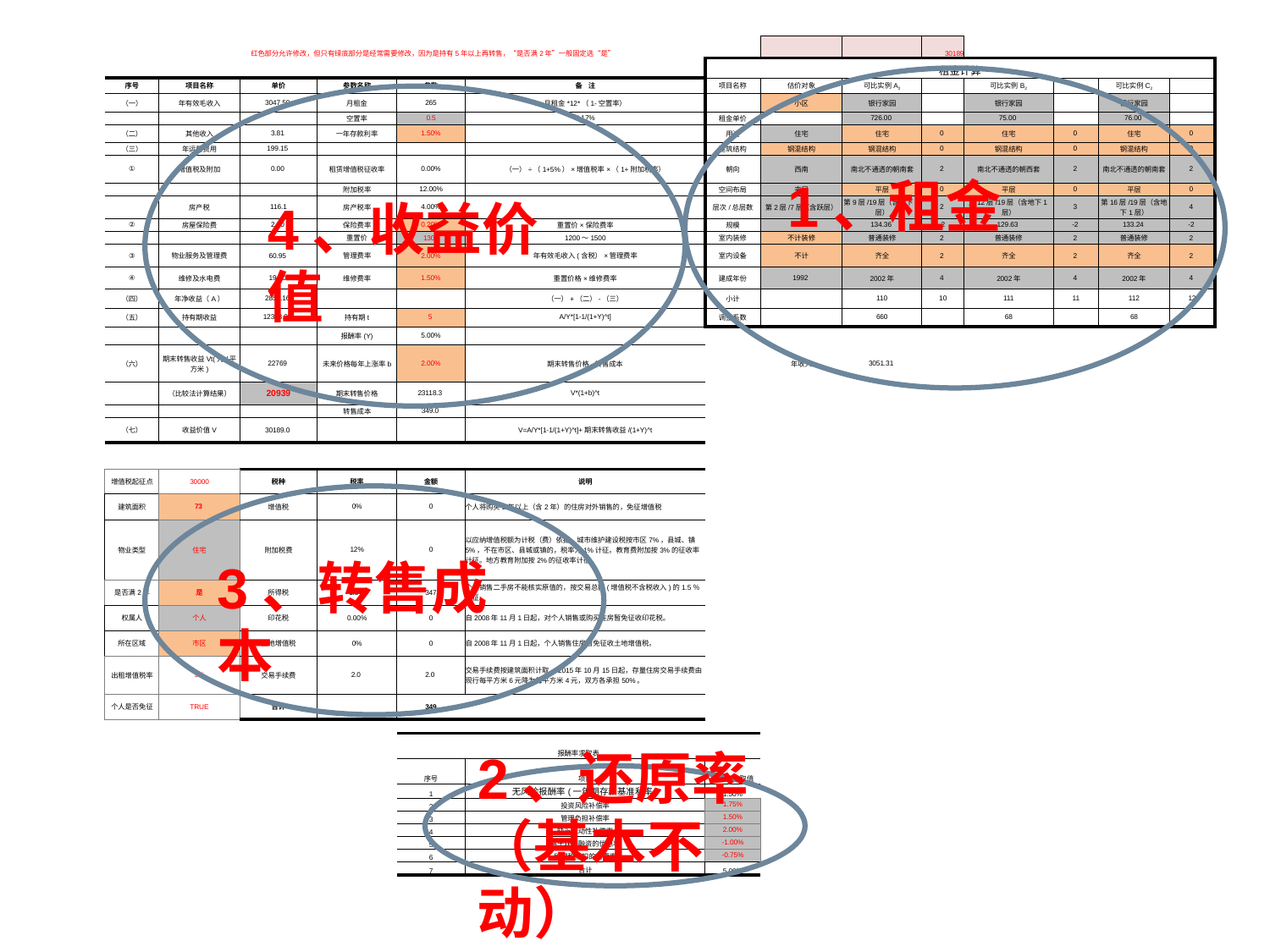

| 红色部分允许修改，但只有绿底部分是经常需要修改，因为是持有5年以上再转售，“是否满2年”一般固定选“是” |  |  |  |  |  |  |  |  | 30189 |  |  |  |  |
| --- | --- | --- | --- | --- | --- | --- | --- | --- | --- | --- | --- | --- | --- |
|  |  |  |  |  |  | 租金计算 |  |  |  |  |  |  |  |
| 序号 | 项目名称 | 单价 | 参数名称 | 参数 | 备 注 | 项目名称 | 估价对象 | 可比实例A2 |  | 可比实例B2 |  | 可比实例C2 |  |
| （一） | 年有效毛收入 | 3047.50 | 月租金 | 265 | 月租金\*12\*（1-空置率） |  | 小区 | 银行家园 |  | 银行家园 |  | 银行家园 |  |
|  |  |  | 空置率 | 0.5 | 4.17% | 租金单价 |  | 726.00 |  | 75.00 |  | 76.00 |  |
| （二） | 其他收入 | 3.81 | 一年存款利率 | 1.50% |  | 用途 | 住宅 | 住宅 | 0 | 住宅 | 0 | 住宅 | 0 |
| （三） | 年运营费用 | 199.15 |  |  |  | 建筑结构 | 钢混结构 | 钢混结构 | 0 | 钢混结构 | 0 | 钢混结构 | 0 |
| ① | 增值税及附加 | 0.00 | 租赁增值税征收率 | 0.00% | （一）÷（1+5%）×增值税率×（1+附加税率） | 朝向 | 西南 | 南北不通透的朝南套 | 2 | 南北不通透的朝西套 | 2 | 南北不通透的朝南套 | 2 |
|  |  |  | 附加税率 | 12.00% |  | 空间布局 | 夹层 | 平层 | 0 | 平层 | 0 | 平层 | 0 |
|  | 房产税 | 116.1 | 房产税率 | 4.00% |  | 层次/总层数 | 第2层/7层（含跃层） | 第9层/19层（含地下1层） | 2 | 第12层/19层（含地下1层） | 3 | 第16层/19层（含地下1层） | 4 |
| ② | 房屋保险费 | 2.60 | 保险费率 | 0.20% | 重置价×保险费率 | 规模 | 73 | 134.36 | -2 | 129.63 | -2 | 133.24 | -2 |
|  |  |  | 重置价 | 1300 | 1200～1500 | 室内装修 | 不计装修 | 普通装修 | 2 | 普通装修 | 2 | 普通装修 | 2 |
| ③ | 物业服务及管理费 | 60.95 | 管理费率 | 2.00% | 年有效毛收入(含税）×管理费率 | 室内设备 | 不计 | 齐全 | 2 | 齐全 | 2 | 齐全 | 2 |
| ④ | 维修及水电费 | 19.50 | 维修费率 | 1.50% | 重置价格×维修费率 | 建成年份 | 1992 | 2002年 | 4 | 2002年 | 4 | 2002年 | 4 |
| （四） | 年净收益（A） | 2852.16 |  |  | （一）+（二）-（三） | 小计 |  | 110 | 10 | 111 | 11 | 112 | 12 |
| （五） | 持有期收益 | 12348.36 | 持有期t | 5 | A/Y\*[1-1/(1+Y)^t] | 调整系数 |  | 660 |  | 68 |  | 68 |  |
|  |  |  | 报酬率(Y) | 5.00% |  |  |  |  |  |  |  |  |  |
| （六） | 期末转售收益Vt(元/平方米) | 22769 | 未来价格每年上涨率b | 2.00% | 期末转售价格-转售成本 |  | 年收入 | 3051.31 |  |  |  |  |  |
|  | （比较法计算结果） | 20939 | 期末转售价格 | 23118.3 | V\*(1+b)^t |  |  |  |  |  |  |  |  |
|  |  |  | 转售成本 | 349.0 |  |  |  |  |  |  |  |  |  |
| （七） | 收益价值V | 30189.0 |  |  | V=A/Y\*[1-1/(1+Y)^t]+期末转售收益/(1+Y)^t |  |  |  |  |  |  |  |  |
|  |  |  |  |  |  |  |  |  |  |  |  |  |  |
|  |  |  |  |  |  |  |  |  |  |  |  |  |  |
| 增值税起征点 | 30000 | 税种 | 税率 | 金额 | 说明 |  |  |  |  |  |  |  |  |
| 建筑面积 | 73 | 增值税 | 0% | 0 | 个人将购买2年以上（含2年）的住房对外销售的，免征增值税 |  |  |  |  |  |  |  |  |
| 物业类型 | 住宅 | 附加税费 | 12% | 0 | 以应纳增值税额为计税（费）依据，城市维护建设税按市区7%，县城、镇5%，不在市区、县城或镇的，税率为1%计征。教育费附加按3%的征收率计征。地方教育附加按2%的征收率计征 |  |  |  |  |  |  |  |  |
| 是否满2年 | 是 | 所得税 | 1.5% | 347 | 个人销售二手房不能核实原值的，按交易总额(增值税不含税收入)的1.5％计征。 |  |  |  |  |  |  |  |  |
| 权属人 | 个人 | 印花税 | 0.00% | 0 | 自2008年11月1日起，对个人销售或购买住房暂免征收印花税。 |  |  |  |  |  |  |  |  |
| 所在区域 | 市区 | 土地增值税 | 0% | 0 | 自2008年11月1日起，个人销售住房暂免征收土地增值税。 |  |  |  |  |  |  |  |  |
| 出租增值税率 | 5% | 交易手续费 | 2.0 | 2.0 | 交易手续费按建筑面积计取，2015年10月15日起，存量住房交易手续费由现行每平方米6元降为每平方米4元，双方各承担50%。 |  |  |  |  |  |  |  |  |
| 个人是否免征 | TRUE | 合计 |  | 349 |  |  |  |  |  |  |  |  |  |
|  |  |  |  |  |  |  |  |  |  |  |  |  |  |
|  |  |  |  | 报酬率求取表 |  |  |  |  |  |  |  |  |  |
|  |  |  |  | 序号 | 项目 | 估价对象取值 |  |  |  |  |  |  |  |
|  |  |  |  | 1 | 无风险报酬率(一年期存款基准利率) | 1.50% |  |  |  |  |  |  |  |
|  |  |  |  | 2 | 投资风险补偿率 | 1.75% |  |  |  |  |  |  |  |
|  |  |  |  | 3 | 管理负担补偿率 | 1.50% |  |  |  |  |  |  |  |
|  |  |  |  | 4 | 缺乏流动性补偿率 | 2.00% |  |  |  |  |  |  |  |
|  |  |  |  | 5 | 易于获得融资的优惠率 | -1.00% |  |  |  |  |  |  |  |
|  |  |  |  | 6 | 所得税抵扣的优惠率 | -0.75% |  |  |  |  |  |  |  |
|  |  |  |  | 7 | 合计 | 5.00% |  |  |  |  |  |  |  |

1、租金
4、收益价值

3、转售成本
2、还原率（基本不动）